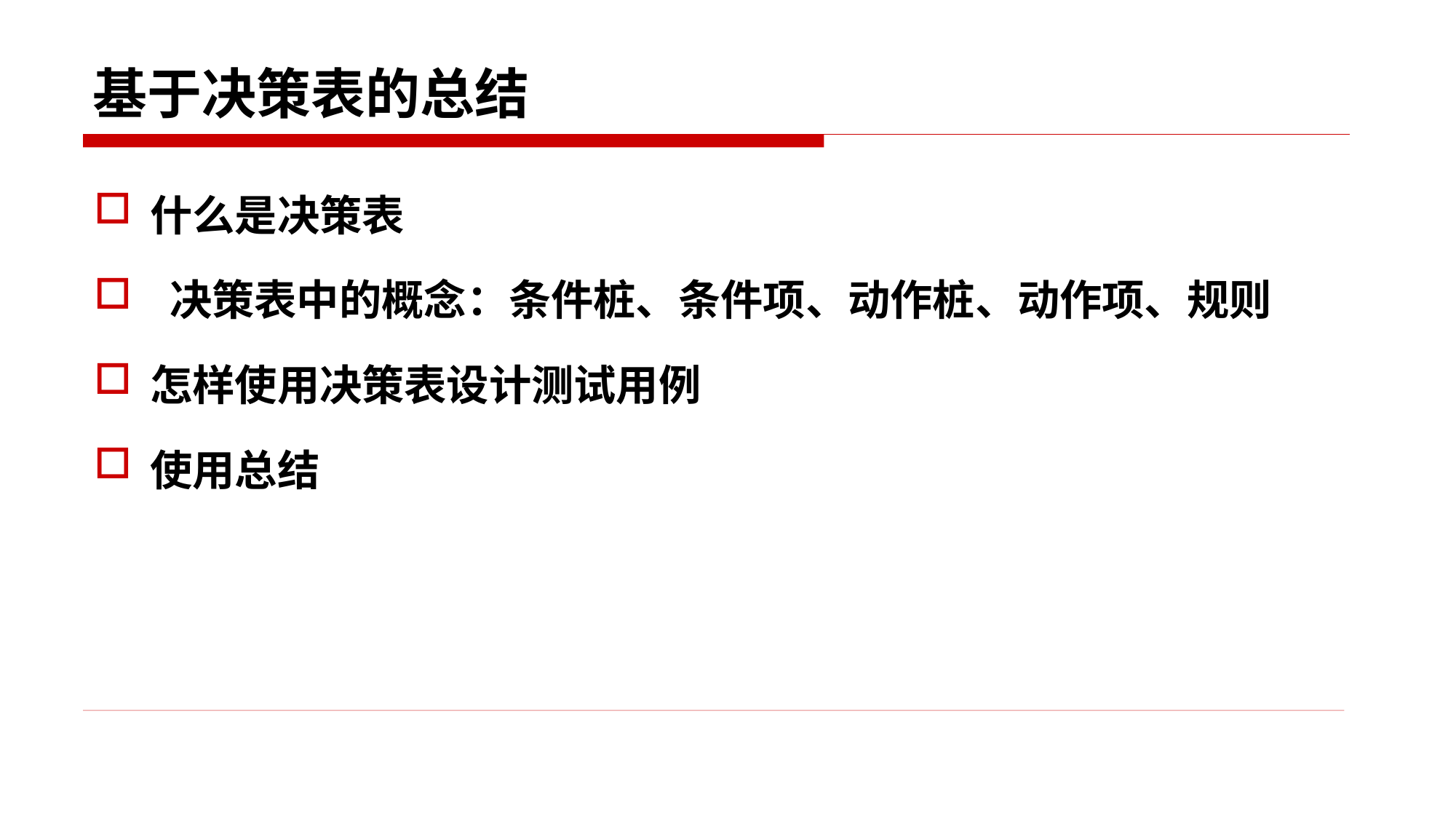

# 基于决策表的总结
什么是决策表
 决策表中的概念：条件桩、条件项、动作桩、动作项、规则
怎样使用决策表设计测试用例
使用总结